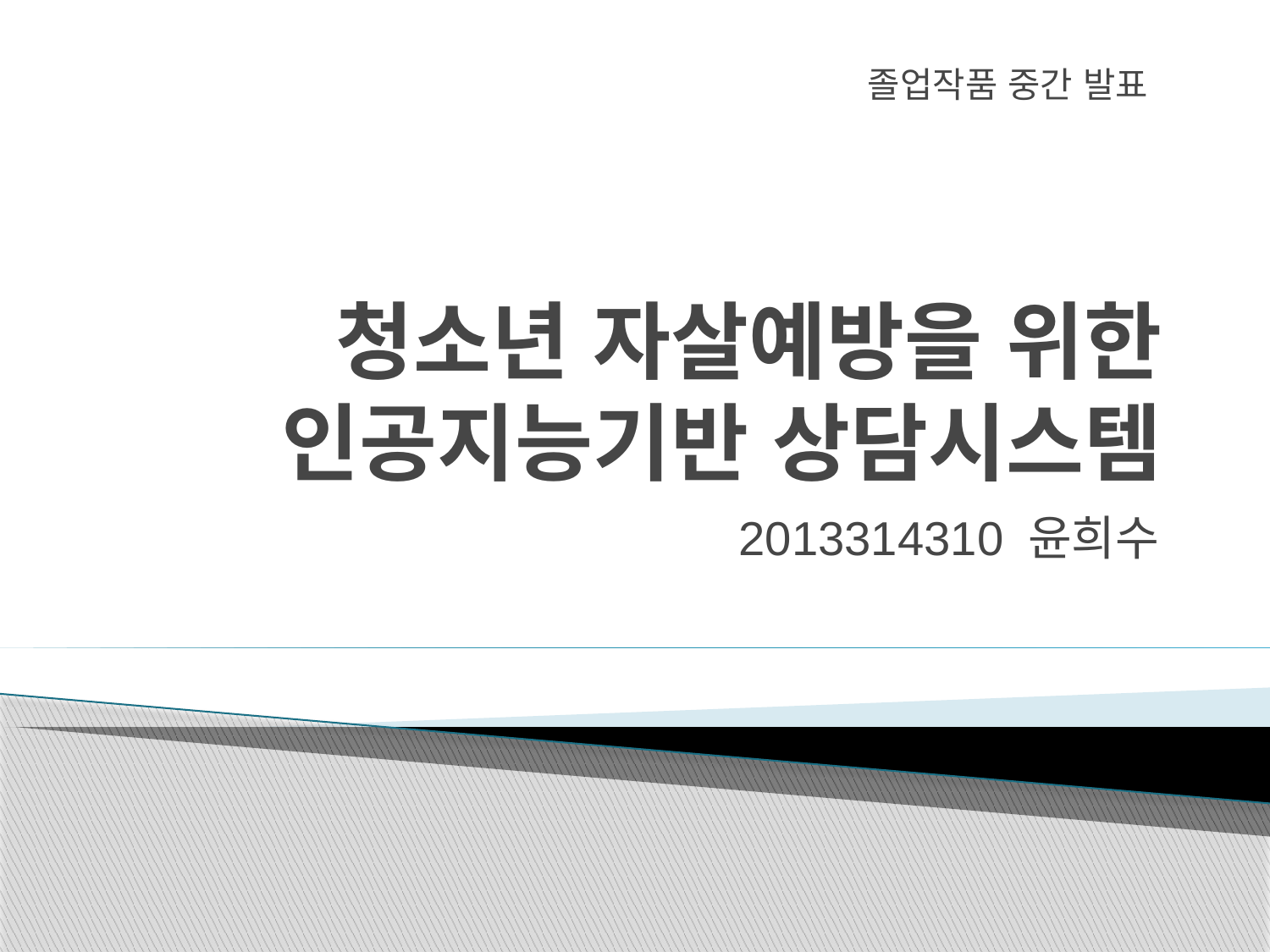

졸업작품 중간 발표
# 청소년 자살예방을 위한 인공지능기반 상담시스템
2013314310 윤희수